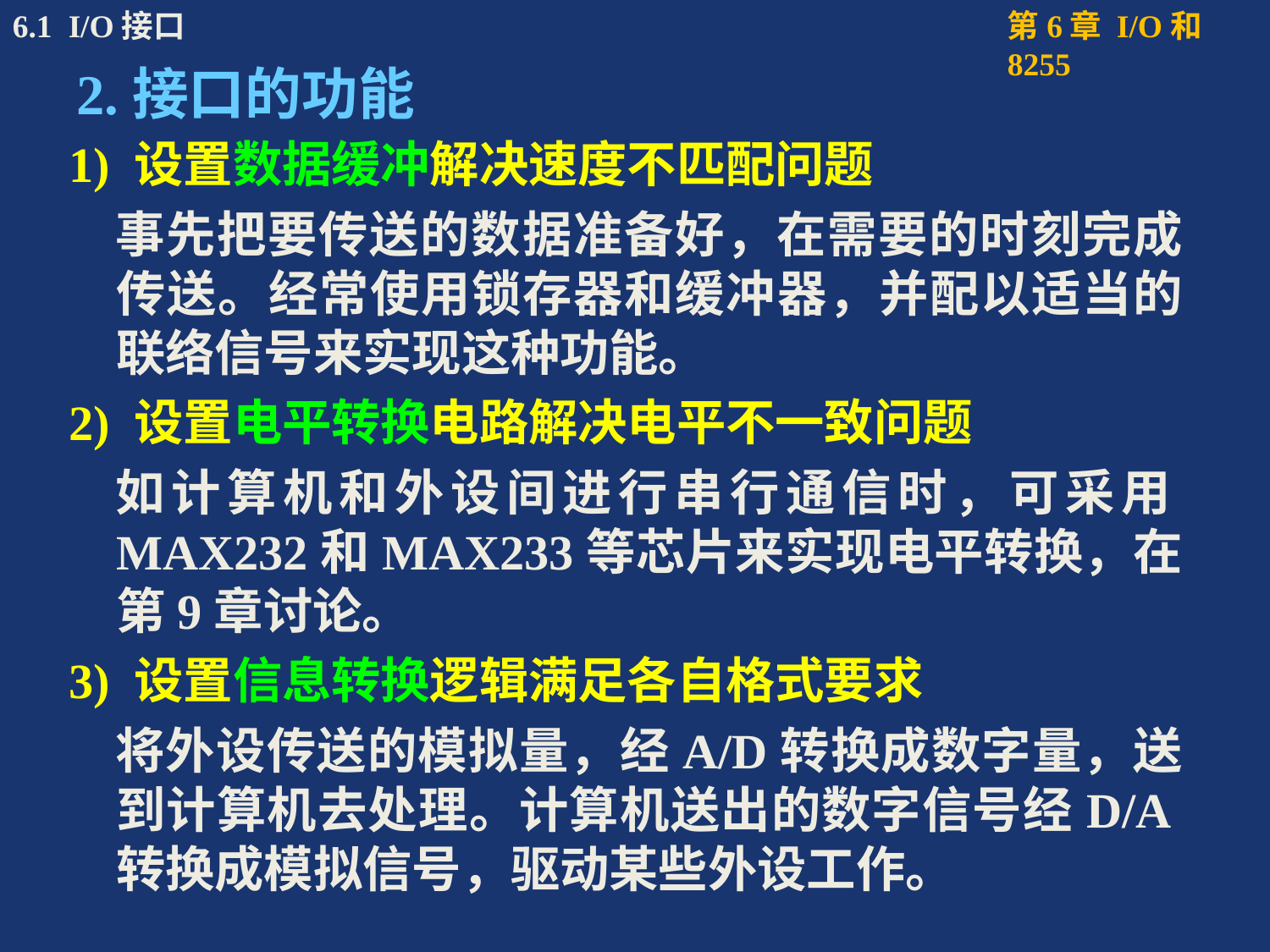

# 2.接口的功能
1) 设置数据缓冲解决速度不匹配问题
事先把要传送的数据准备好，在需要的时刻完成传送。经常使用锁存器和缓冲器，并配以适当的联络信号来实现这种功能。
2) 设置电平转换电路解决电平不一致问题
如计算机和外设间进行串行通信时，可采用MAX232和MAX233等芯片来实现电平转换，在第9章讨论。
3) 设置信息转换逻辑满足各自格式要求
将外设传送的模拟量，经A/D转换成数字量，送到计算机去处理。计算机送出的数字信号经D/A转换成模拟信号，驱动某些外设工作。